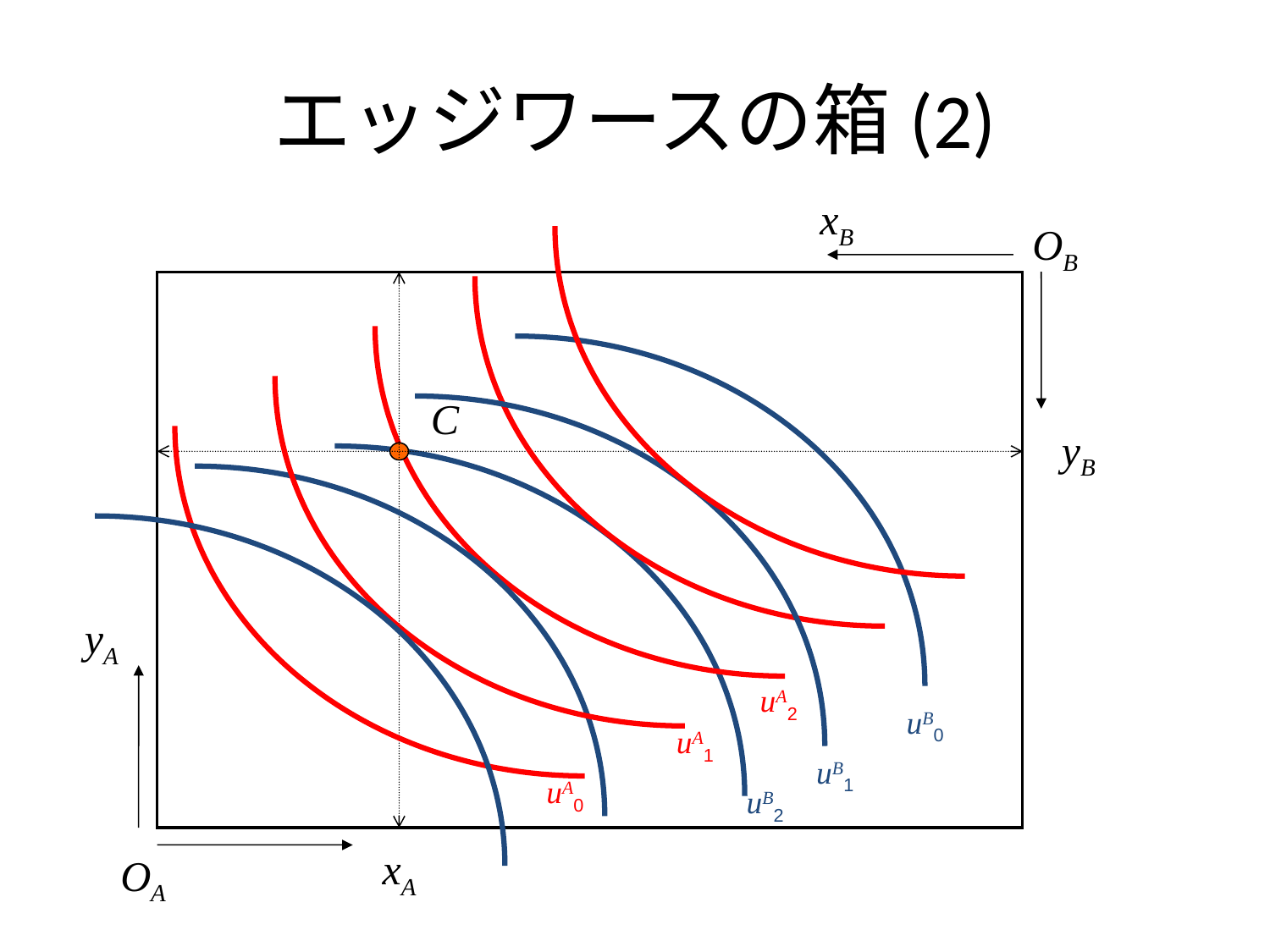

# エッジワースの箱(2)
xB
OB

yB

yA

xA
OA

C

uA2
uB0
uA1
uB1
uA0
uB2